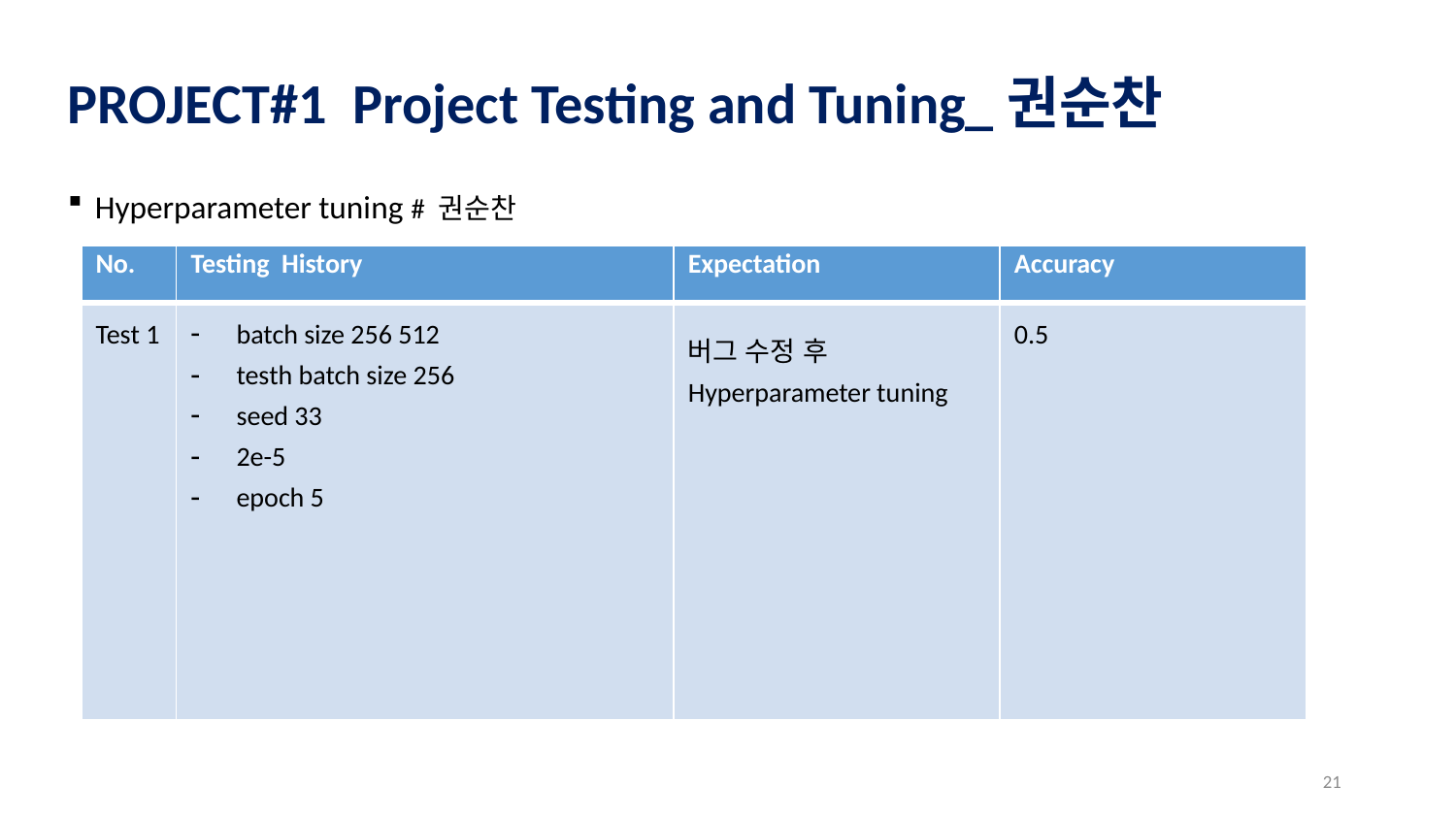

PROJECT#1  Project Testing and Tuning_권순찬
Hyperparameter tuning # 권순찬

| No. | Testing History | Expectation | Accuracy |
| --- | --- | --- | --- |
| Test 1 | batch size 256 512 testh batch size 256 seed 33 2e-5 epoch 5 | 버그 수정 후 Hyperparameter tuning | 0.5 |
21